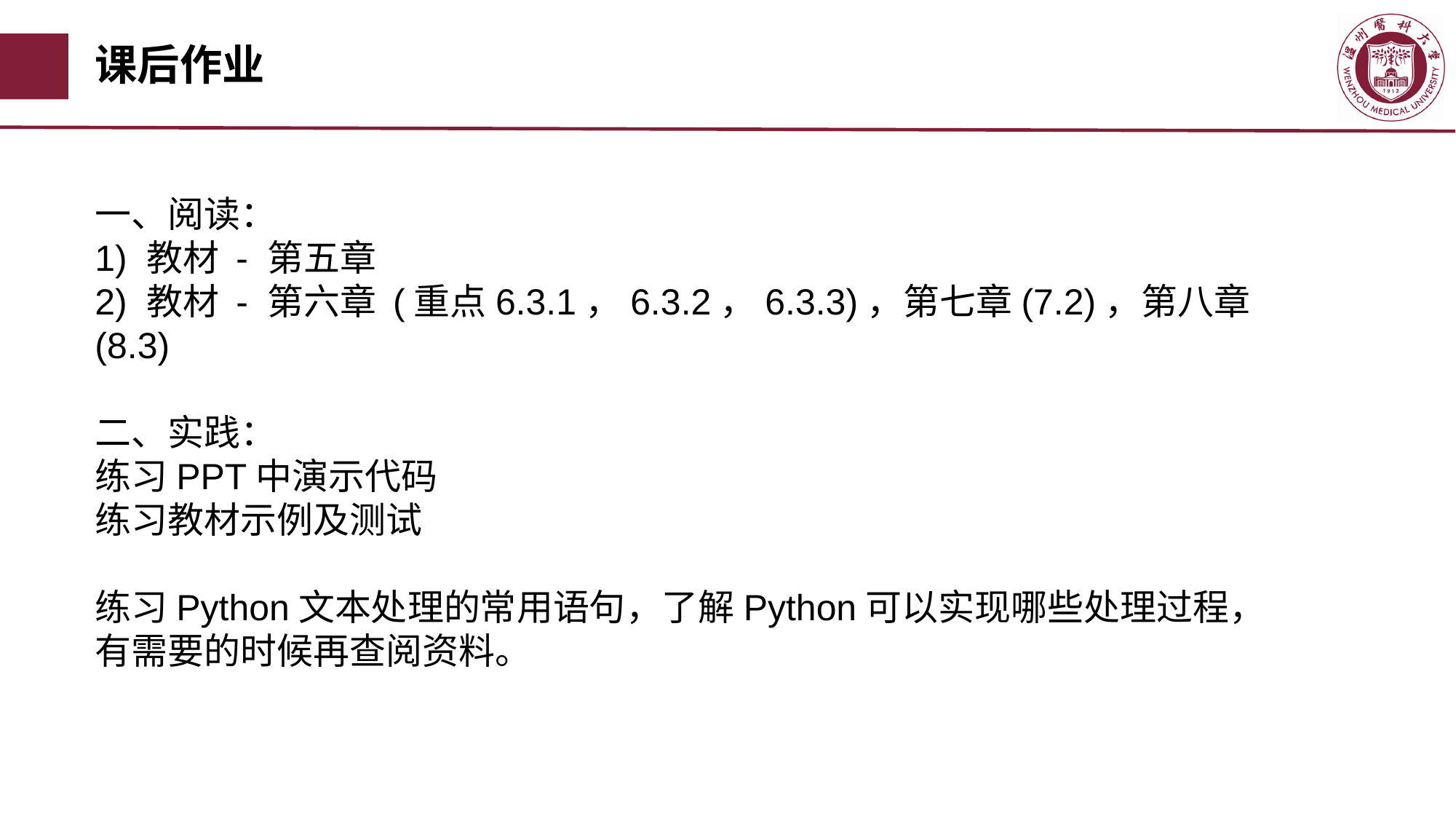

# 课后作业
一、阅读：
1) 教材 - 第五章
2) 教材 - 第六章 (重点6.3.1，6.3.2，6.3.3)，第七章(7.2)，第八章(8.3)

二、实践：
练习PPT中演示代码
练习教材示例及测试

练习Python文本处理的常用语句，了解Python可以实现哪些处理过程，
有需要的时候再查阅资料。